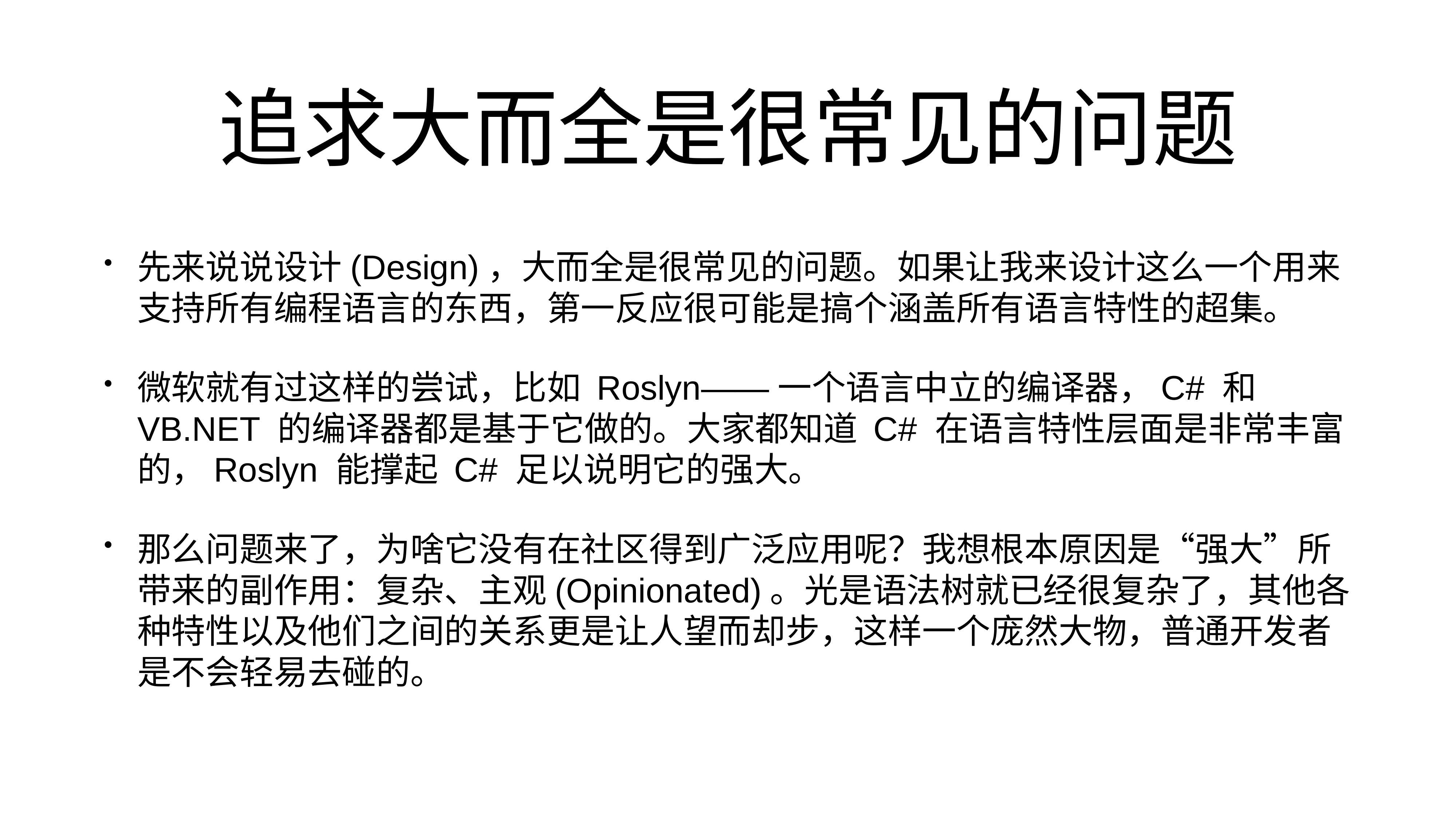

# 追求大而全是很常见的问题
先来说说设计(Design)，大而全是很常见的问题。如果让我来设计这么一个用来支持所有编程语言的东西，第一反应很可能是搞个涵盖所有语言特性的超集。
微软就有过这样的尝试，比如 Roslyn——一个语言中立的编译器，C# 和 VB.NET 的编译器都是基于它做的。大家都知道 C# 在语言特性层面是非常丰富的，Roslyn 能撑起 C# 足以说明它的强大。
那么问题来了，为啥它没有在社区得到广泛应用呢？我想根本原因是“强大”所带来的副作用：复杂、主观(Opinionated)。光是语法树就已经很复杂了，其他各种特性以及他们之间的关系更是让人望而却步，这样一个庞然大物，普通开发者是不会轻易去碰的。